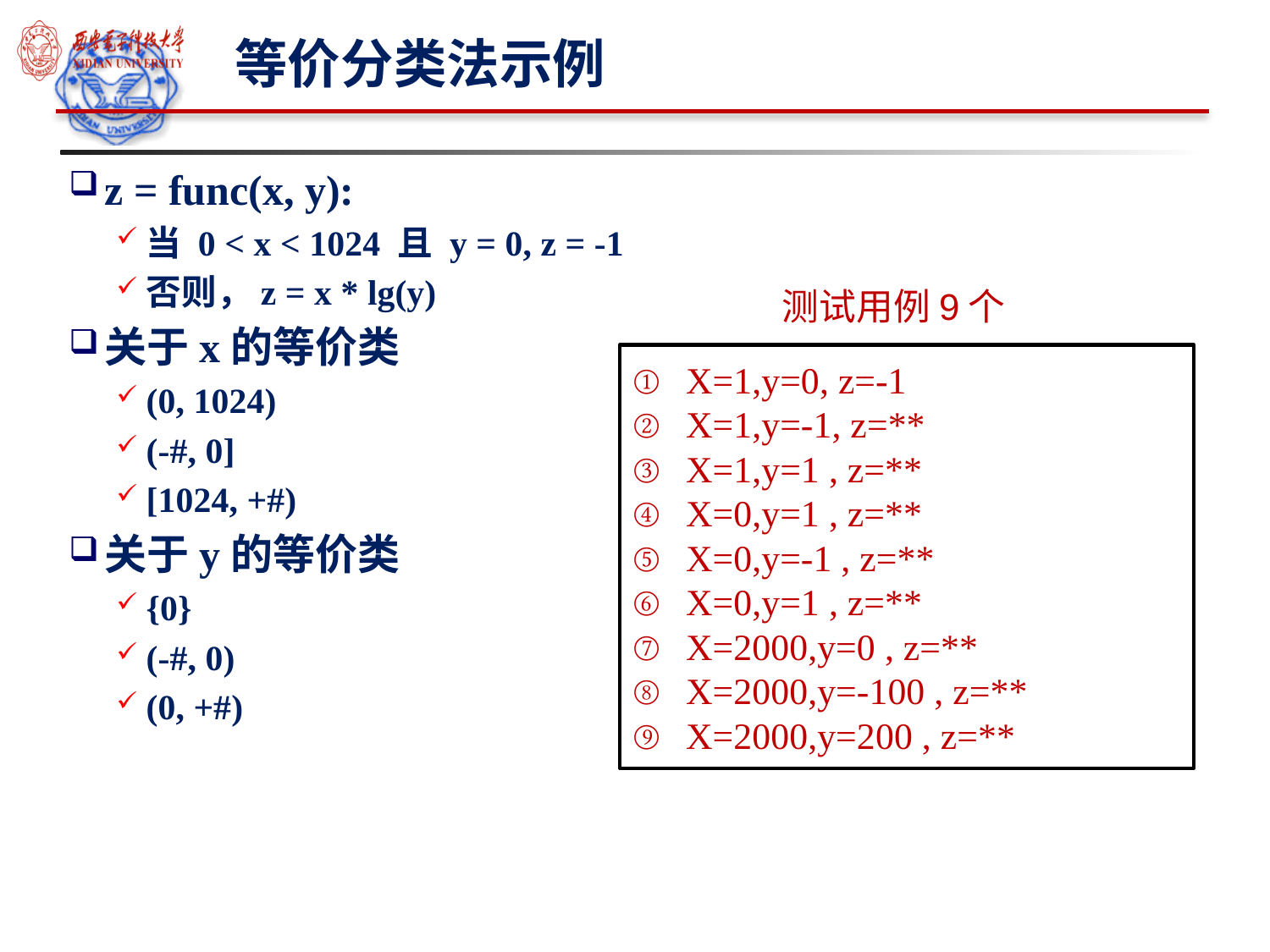

# 等价分类法示例
z = func(x, y):
当 0 < x < 1024 且 y = 0, z = -1
否则，z = x * lg(y)
关于x的等价类
(0, 1024)
(-#, 0]
[1024, +#)
关于y的等价类
{0}
(-#, 0)
(0, +#)

测试用例9个
X=1,y=0, z=-1
X=1,y=-1, z=**
X=1,y=1 , z=**
X=0,y=1 , z=**
X=0,y=-1 , z=**
X=0,y=1 , z=**
X=2000,y=0 , z=**
X=2000,y=-100 , z=**
X=2000,y=200 , z=**